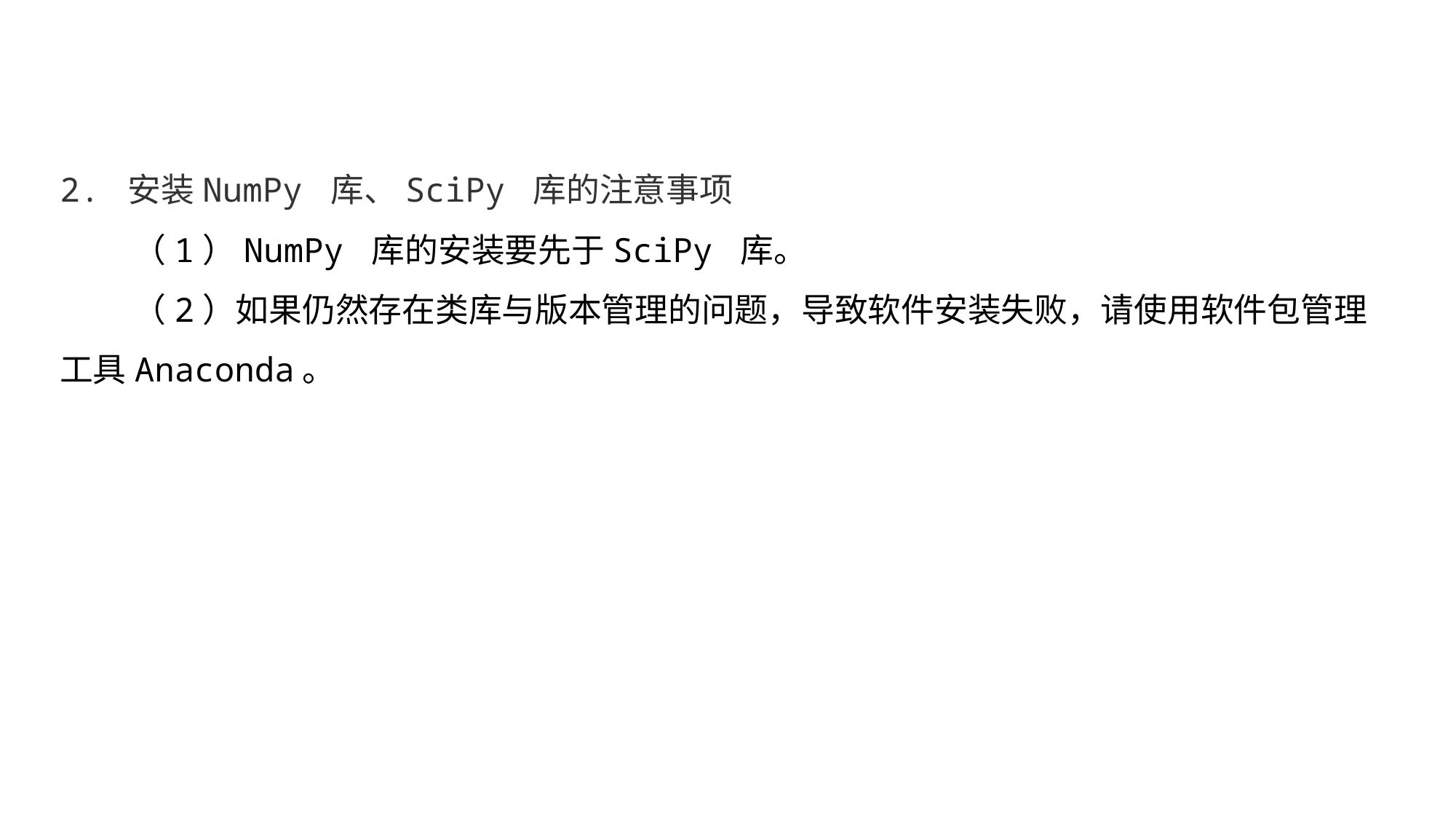

2. 安装NumPy 库、SciPy 库的注意事项
（1）NumPy 库的安装要先于SciPy 库。
（2）如果仍然存在类库与版本管理的问题，导致软件安装失败，请使用软件包管理工具Anaconda。